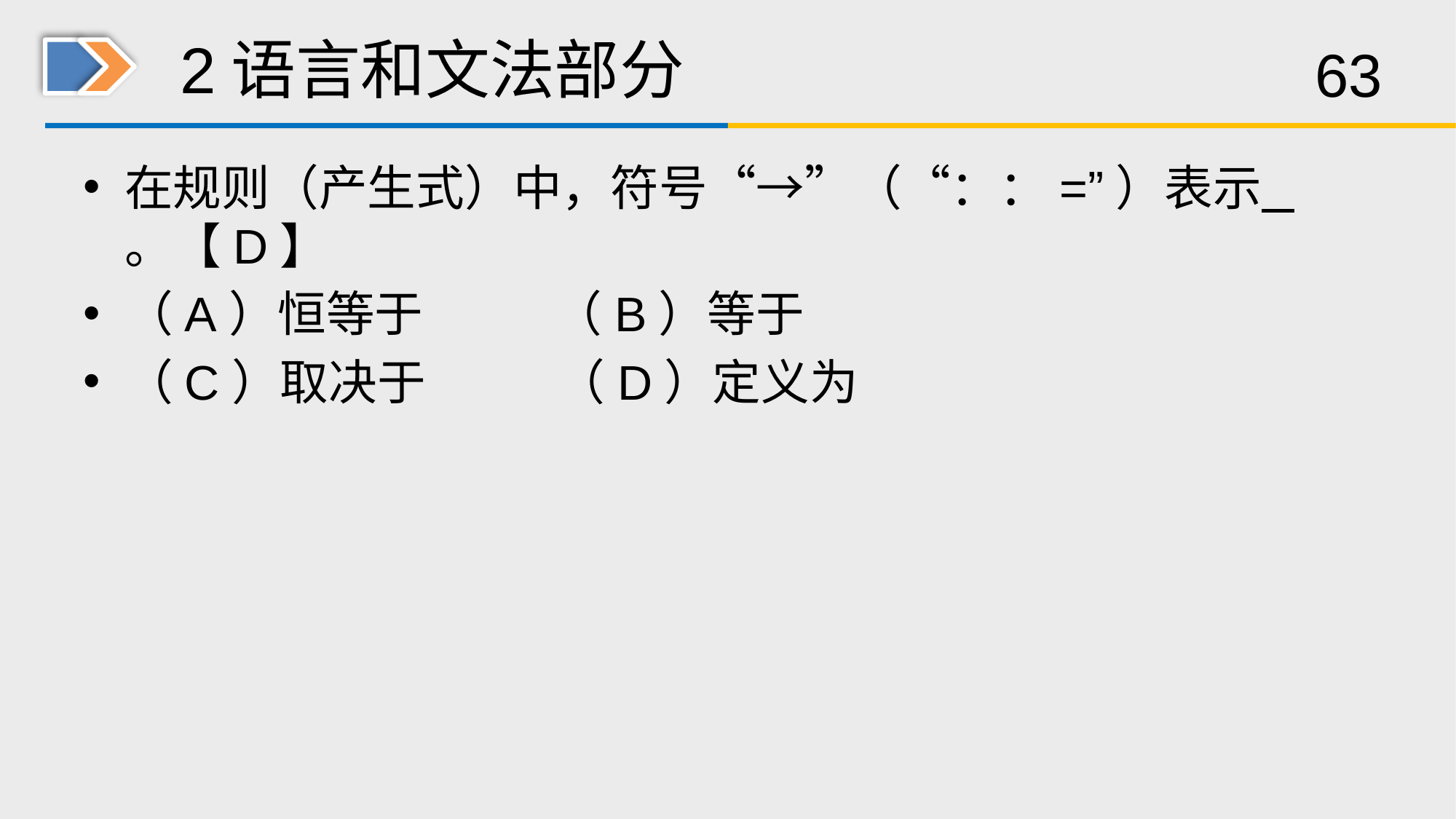

# 2语言和文法部分
63
在规则（产生式）中，符号“→”（“：：=”）表示    。【D】
（A）恒等于            （B）等于
（C）取决于            （D）定义为